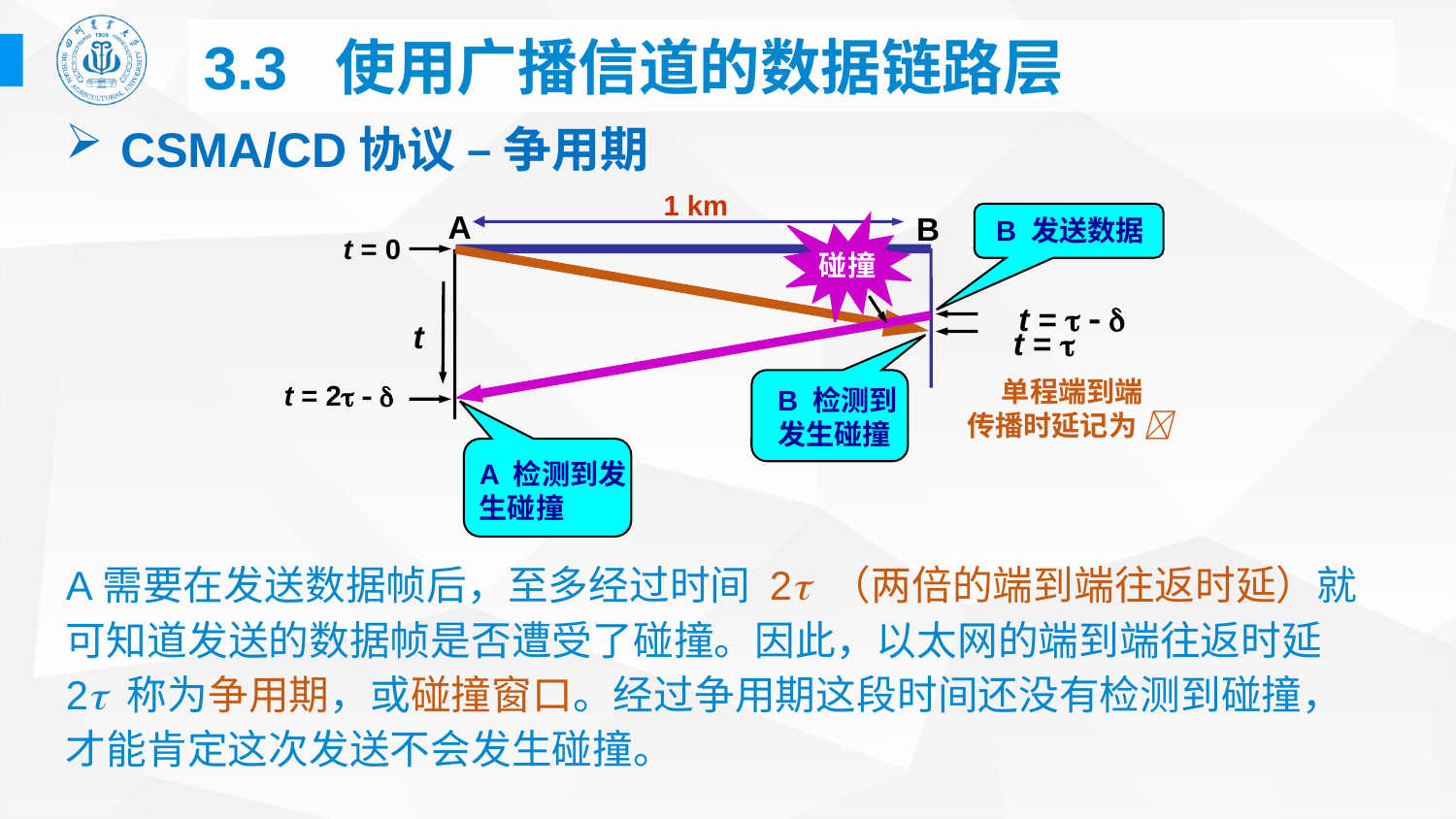

# 3.3  使用广播信道的数据链路层
CSMA/CD协议 – 争用期
1 km
A
B

  B 发送数据
  t = τ − δ

碰撞

t = 0

t

  t = τ

B 检测到发生碰撞
单程端到端
传播时延记为 τ
t = 2τ − δ

A 检测到发生碰撞
A需要在发送数据帧后，至多经过时间 2τ （两倍的端到端往返时延）就可知道发送的数据帧是否遭受了碰撞。因此，以太网的端到端往返时延 2τ 称为争用期，或碰撞窗口。经过争用期这段时间还没有检测到碰撞，才能肯定这次发送不会发生碰撞。